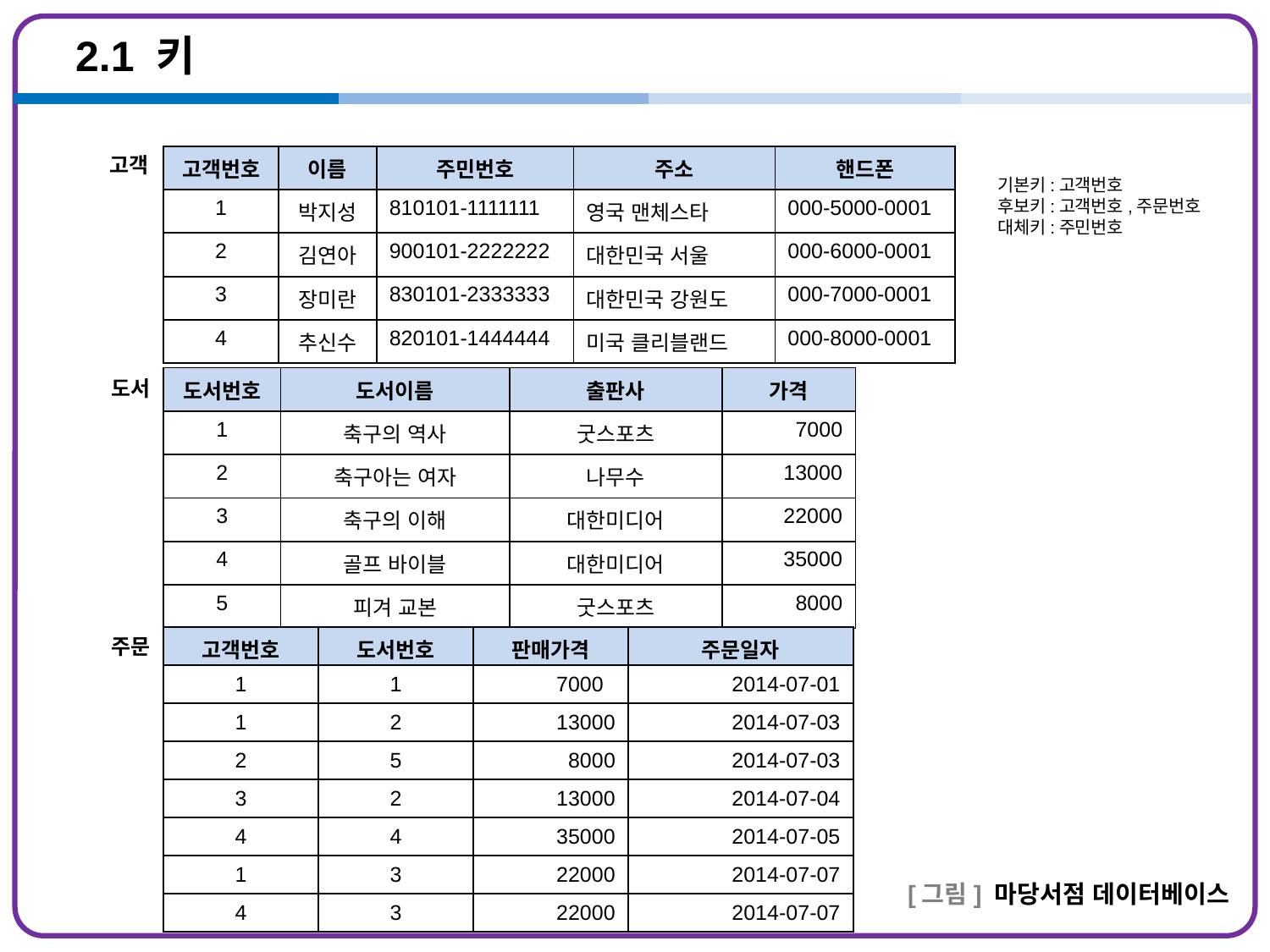

# 2.1 키
기본키:고객번호
후보키:고객번호,주문번호
대체키:주민번호
고객
| 고객번호 | 이름 | 주민번호 | 주소 | 핸드폰 |
| --- | --- | --- | --- | --- |
| 1 | 박지성 | 810101-1111111 | 영국 맨체스타 | 000-5000-0001 |
| 2 | 김연아 | 900101-2222222 | 대한민국 서울 | 000-6000-0001 |
| 3 | 장미란 | 830101-2333333 | 대한민국 강원도 | 000-7000-0001 |
| 4 | 추신수 | 820101-1444444 | 미국 클리블랜드 | 000-8000-0001 |

| 도서번호 | 도서이름 | 출판사 | 가격 |
| --- | --- | --- | --- |
| 1 | 축구의 역사 | 굿스포츠 | 7000 |
| 2 | 축구아는 여자 | 나무수 | 13000 |
| 3 | 축구의 이해 | 대한미디어 | 22000 |
| 4 | 골프 바이블 | 대한미디어 | 35000 |
| 5 | 피겨 교본 | 굿스포츠 | 8000 |
도서
주문
| 고객번호 | 도서번호 | 판매가격 | 주문일자 |
| --- | --- | --- | --- |
| 1 | 1 | 7000 | 2014-07-01 |
| 1 | 2 | 13000 | 2014-07-03 |
| 2 | 5 | 8000 | 2014-07-03 |
| 3 | 2 | 13000 | 2014-07-04 |
| 4 | 4 | 35000 | 2014-07-05 |
| 1 | 3 | 22000 | 2014-07-07 |
| 4 | 3 | 22000 | 2014-07-07 |
[그림] 마당서점 데이터베이스